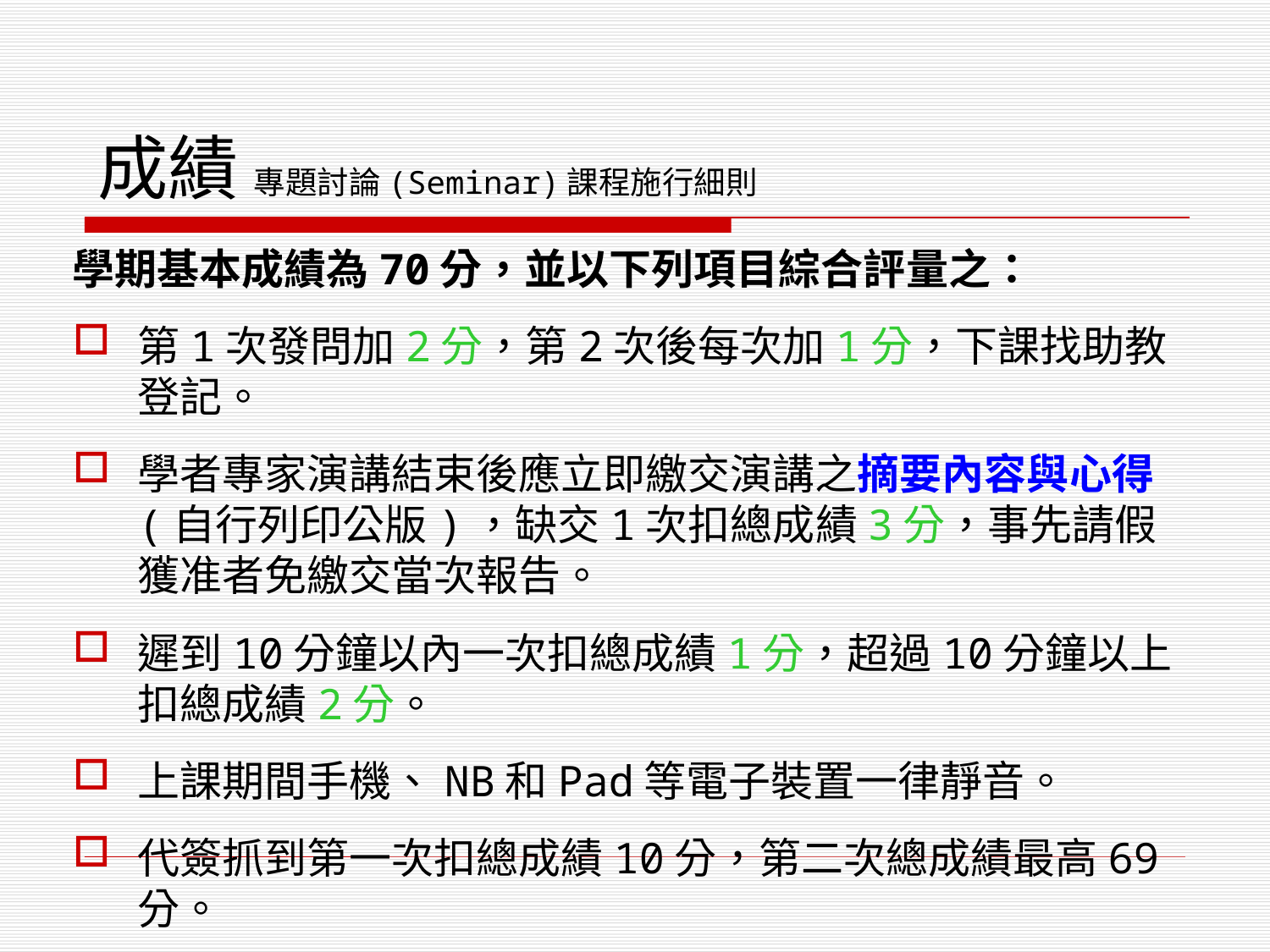

# 成績 專題討論(Seminar)課程施行細則
學期基本成績為70分，並以下列項目綜合評量之：
第1次發問加2分，第2次後每次加1分，下課找助教登記。
學者專家演講結束後應立即繳交演講之摘要內容與心得(自行列印公版)，缺交1次扣總成績3分，事先請假獲准者免繳交當次報告。
遲到10分鐘以內一次扣總成績1分，超過10分鐘以上扣總成績2分。
上課期間手機、NB和Pad等電子裝置一律靜音。
代簽抓到第一次扣總成績10分，第二次總成績最高69分。